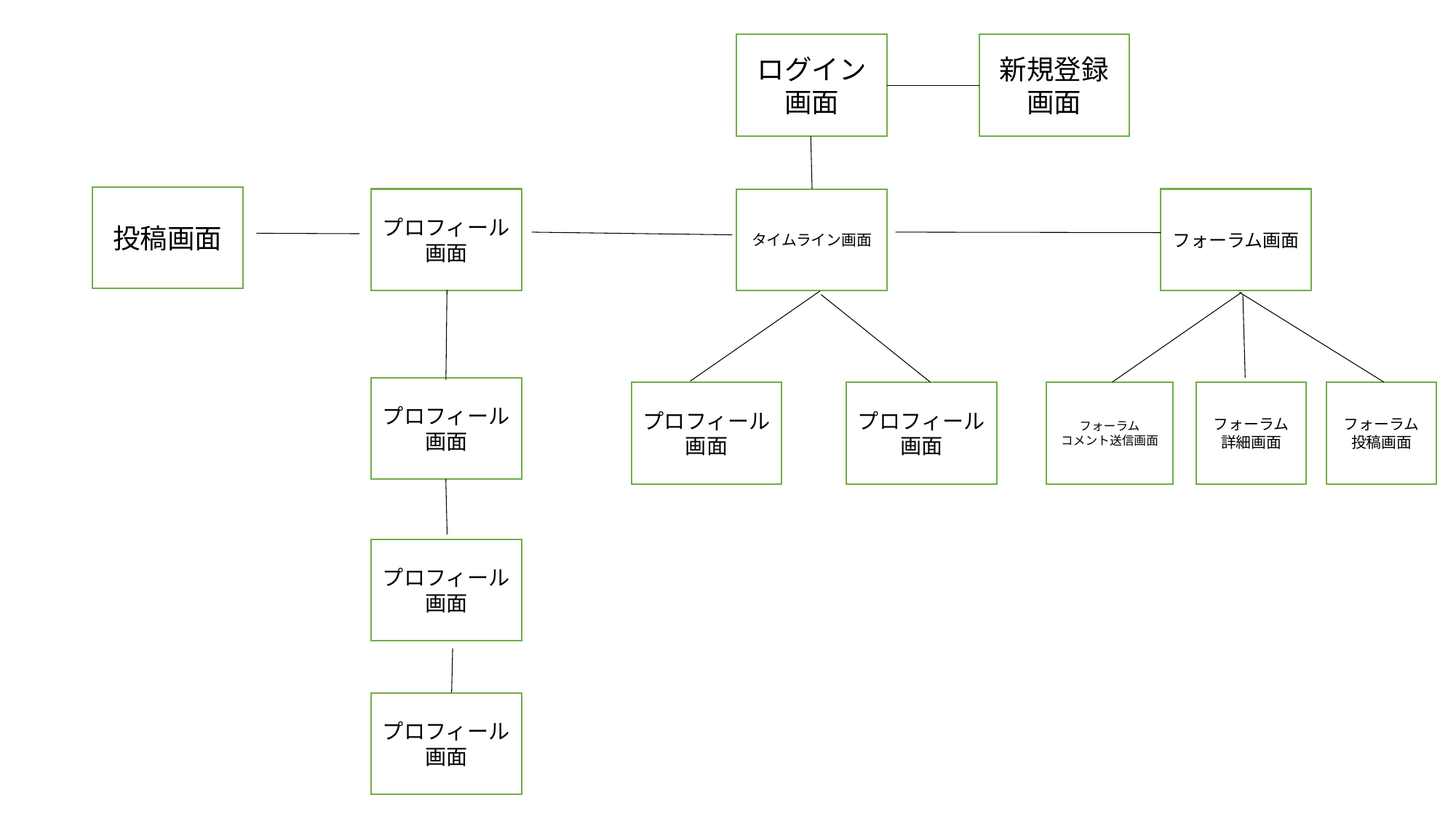

ログイン画面
新規登録画面
投稿画面
プロフィール画面
フォーラム画面
タイムライン画面
プロフィール画面
プロフィール画面
プロフィール画面
フォーラム
コメント送信画面
フォーラム詳細画面
フォーラム投稿画面
プロフィール画面
プロフィール画面